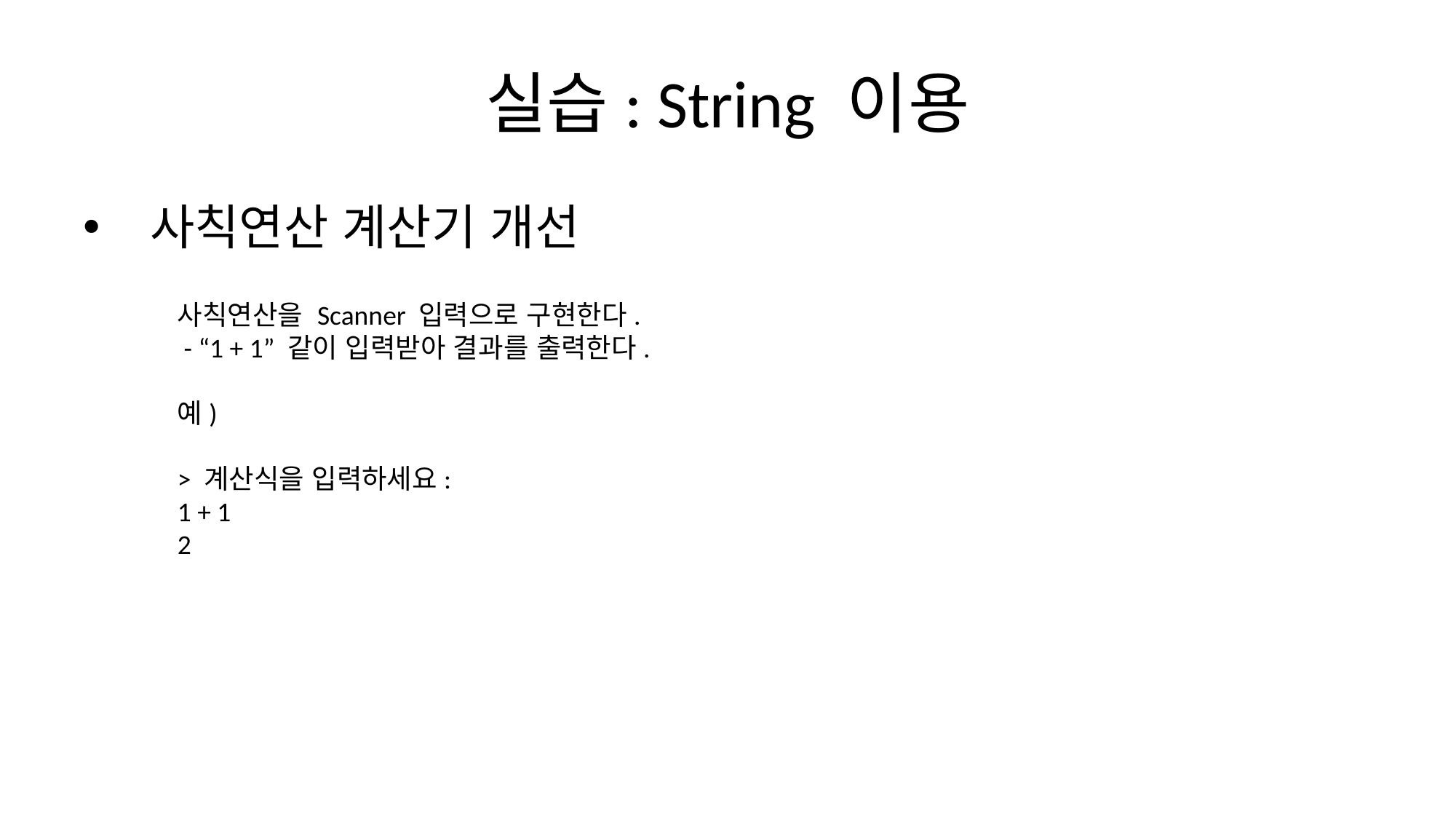

# 실습: String 이용
 사칙연산 계산기 개선
사칙연산을 Scanner 입력으로 구현한다.
 - “1 + 1” 같이 입력받아 결과를 출력한다.

예)

> 계산식을 입력하세요:
1 + 1
2